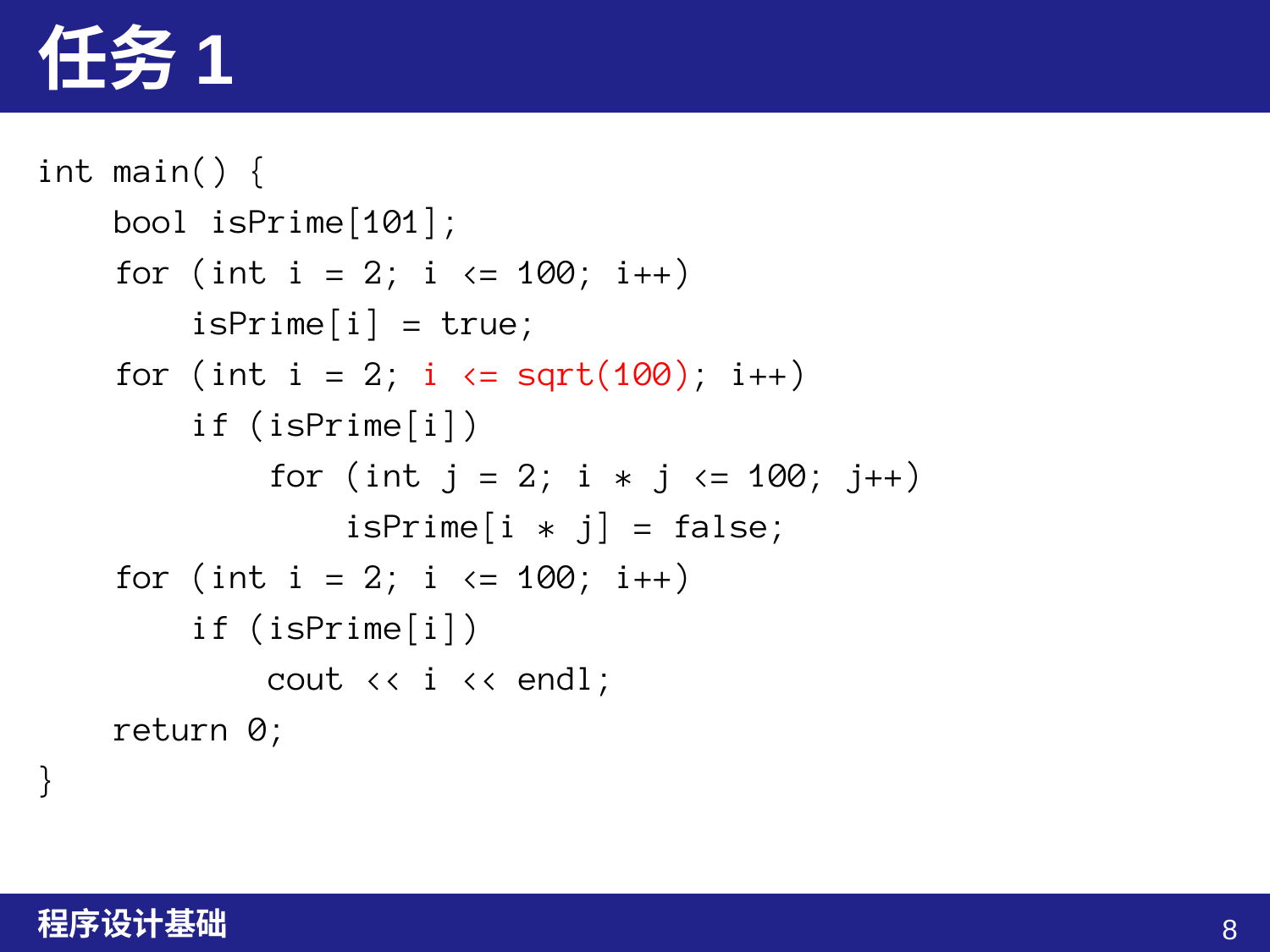

# 任务1
int main() {
    bool isPrime[101];
    for (int i = 2; i <= 100; i++)
        isPrime[i] = true;
    for (int i = 2; i <= sqrt(100); i++)
        if (isPrime[i])
            for (int j = 2; i * j <= 100; j++)
                isPrime[i * j] = false;
    for (int i = 2; i <= 100; i++)
        if (isPrime[i])
            cout << i << endl;
    return 0;
}